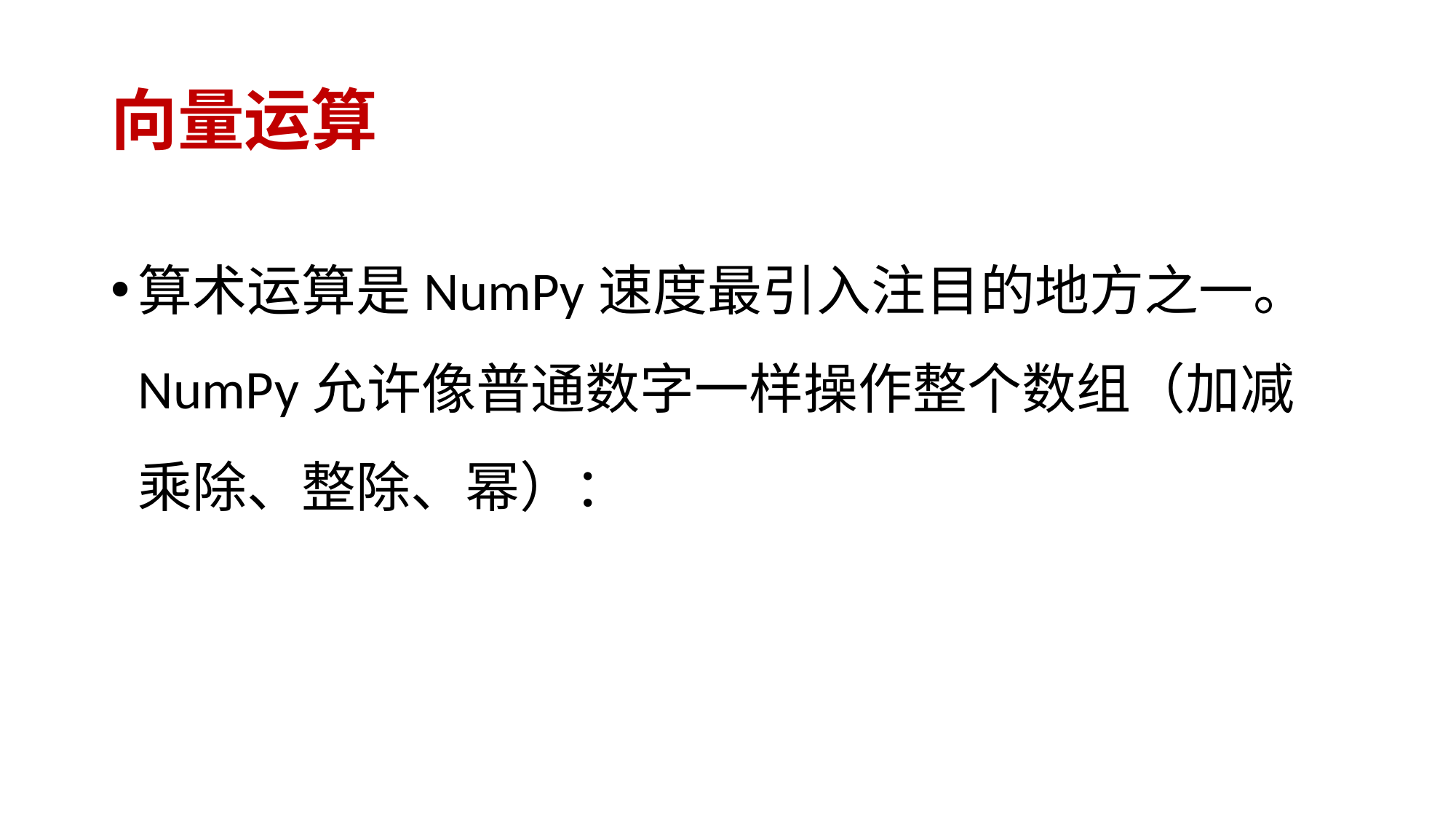

# 向量运算
算术运算是NumPy速度最引入注目的地方之一。NumPy允许像普通数字一样操作整个数组（加减乘除、整除、幂）：